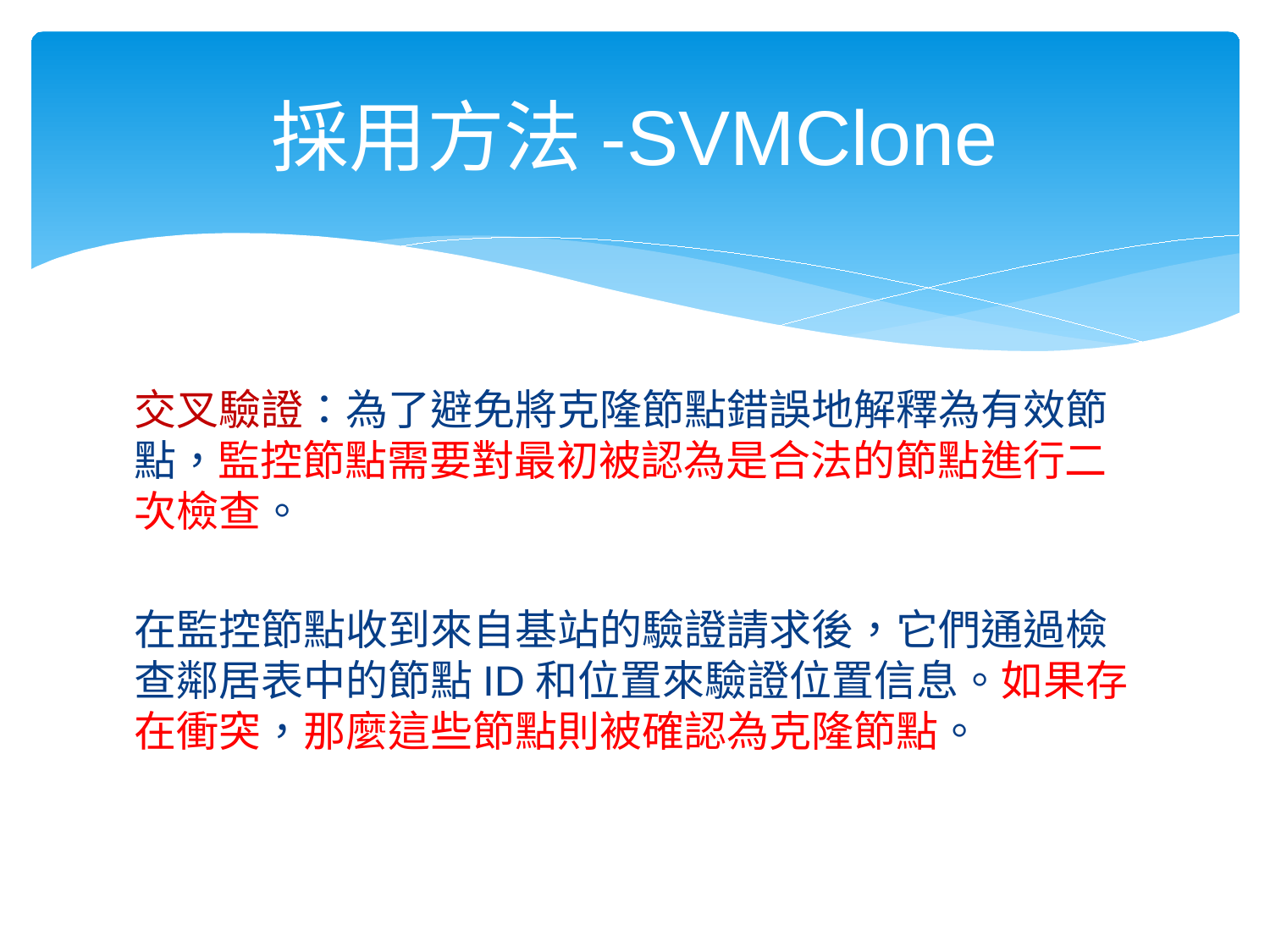

# 採用方法-SVMClone
交叉驗證：為了避免將克隆節點錯誤地解釋為有效節點，監控節點需要對最初被認為是合法的節點進行二次檢查。

在監控節點收到來自基站的驗證請求後，它們通過檢查鄰居表中的節點ID和位置來驗證位置信息。如果存在衝突，那麼這些節點則被確認為克隆節點。